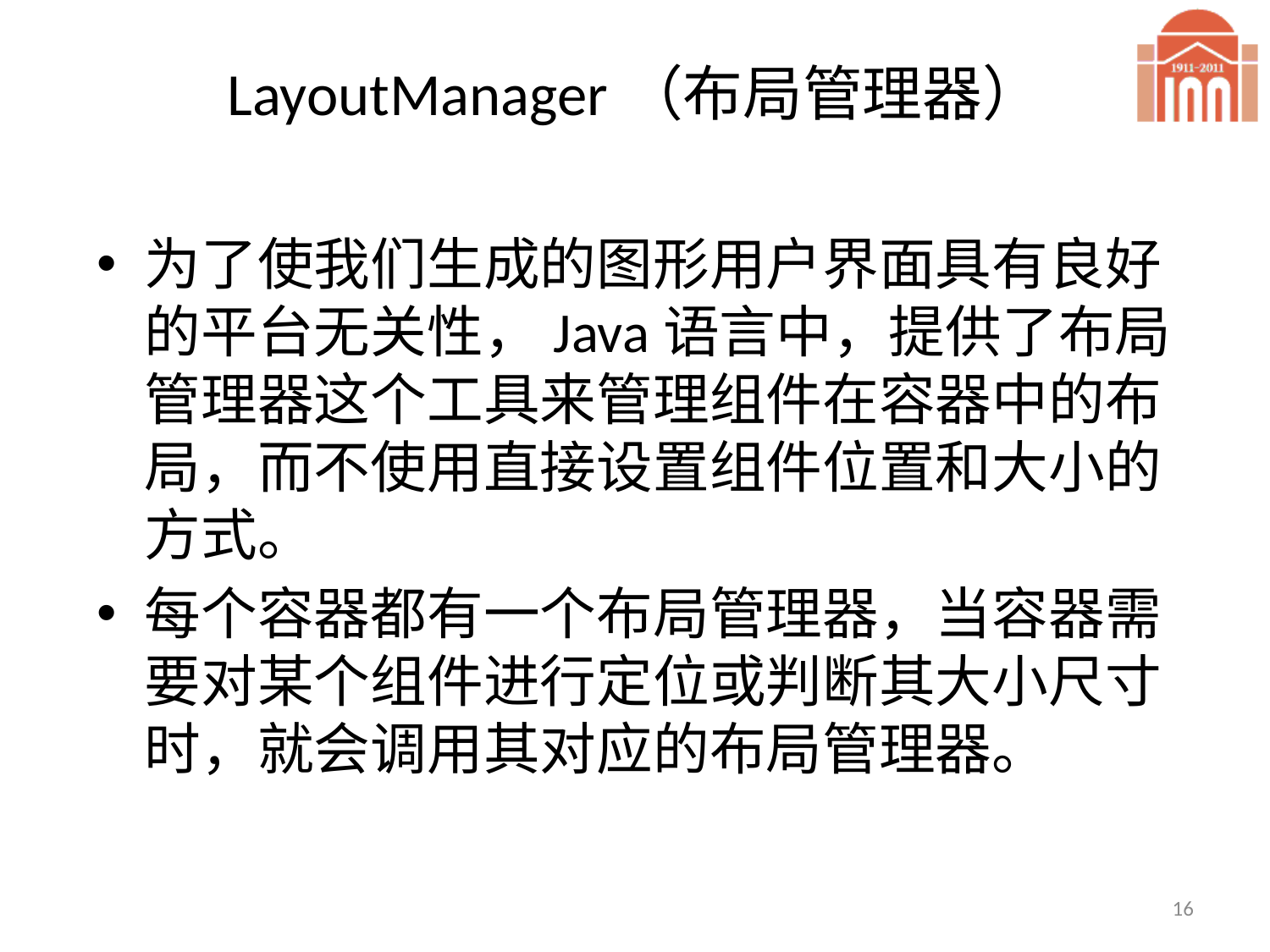

# LayoutManager（布局管理器）
为了使我们生成的图形用户界面具有良好的平台无关性，Java语言中，提供了布局管理器这个工具来管理组件在容器中的布局，而不使用直接设置组件位置和大小的方式。
每个容器都有一个布局管理器，当容器需要对某个组件进行定位或判断其大小尺寸时，就会调用其对应的布局管理器。
16